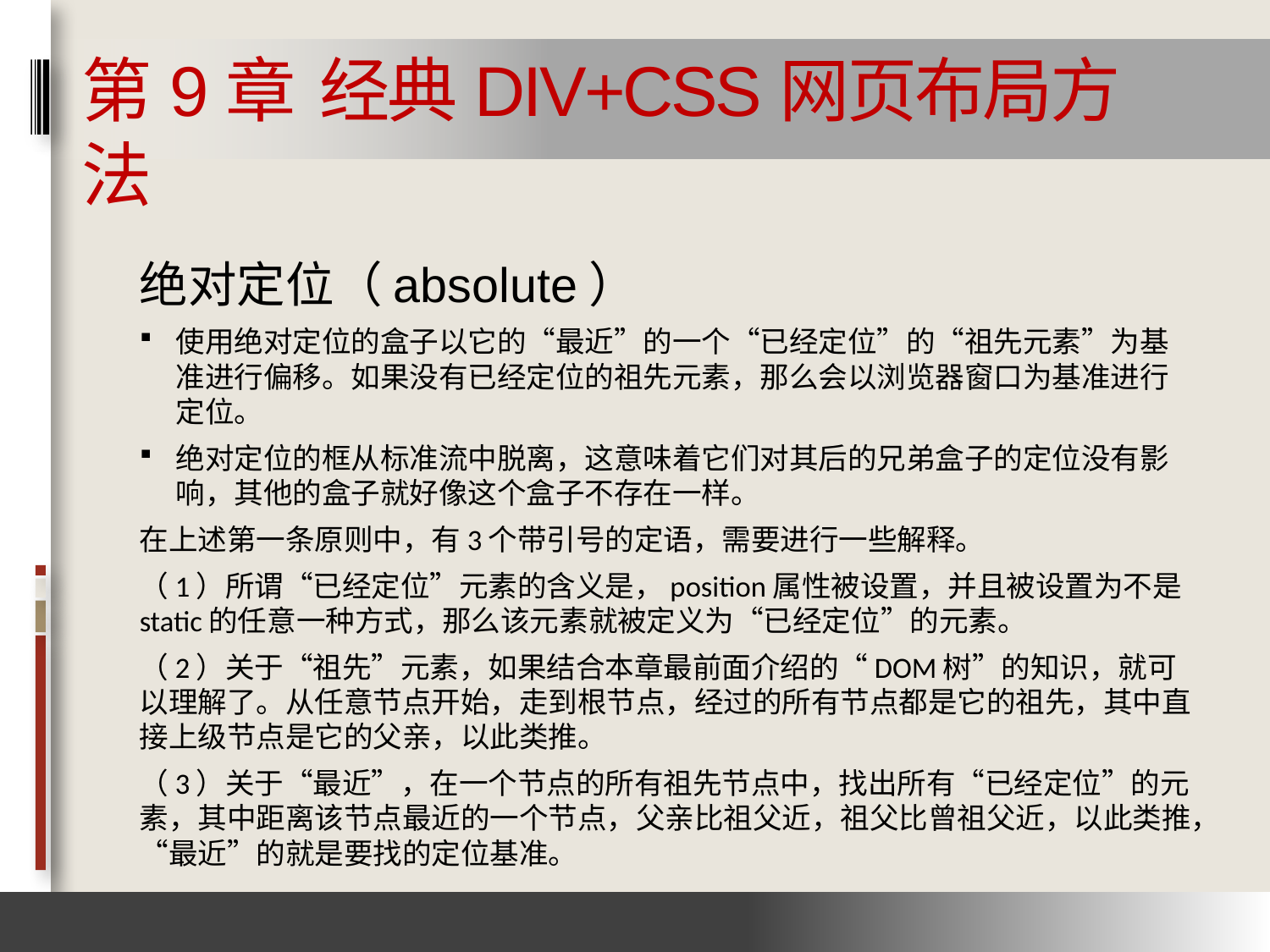

# 第9章  经典DIV+CSS网页布局方法
绝对定位（absolute）
使用绝对定位的盒子以它的“最近”的一个“已经定位”的“祖先元素”为基准进行偏移。如果没有已经定位的祖先元素，那么会以浏览器窗口为基准进行定位。
绝对定位的框从标准流中脱离，这意味着它们对其后的兄弟盒子的定位没有影响，其他的盒子就好像这个盒子不存在一样。
在上述第一条原则中，有3个带引号的定语，需要进行一些解释。
（1）所谓“已经定位”元素的含义是，position属性被设置，并且被设置为不是static的任意一种方式，那么该元素就被定义为“已经定位”的元素。
（2）关于“祖先”元素，如果结合本章最前面介绍的“DOM树”的知识，就可以理解了。从任意节点开始，走到根节点，经过的所有节点都是它的祖先，其中直接上级节点是它的父亲，以此类推。
（3）关于“最近”，在一个节点的所有祖先节点中，找出所有“已经定位”的元素，其中距离该节点最近的一个节点，父亲比祖父近，祖父比曾祖父近，以此类推，“最近”的就是要找的定位基准。